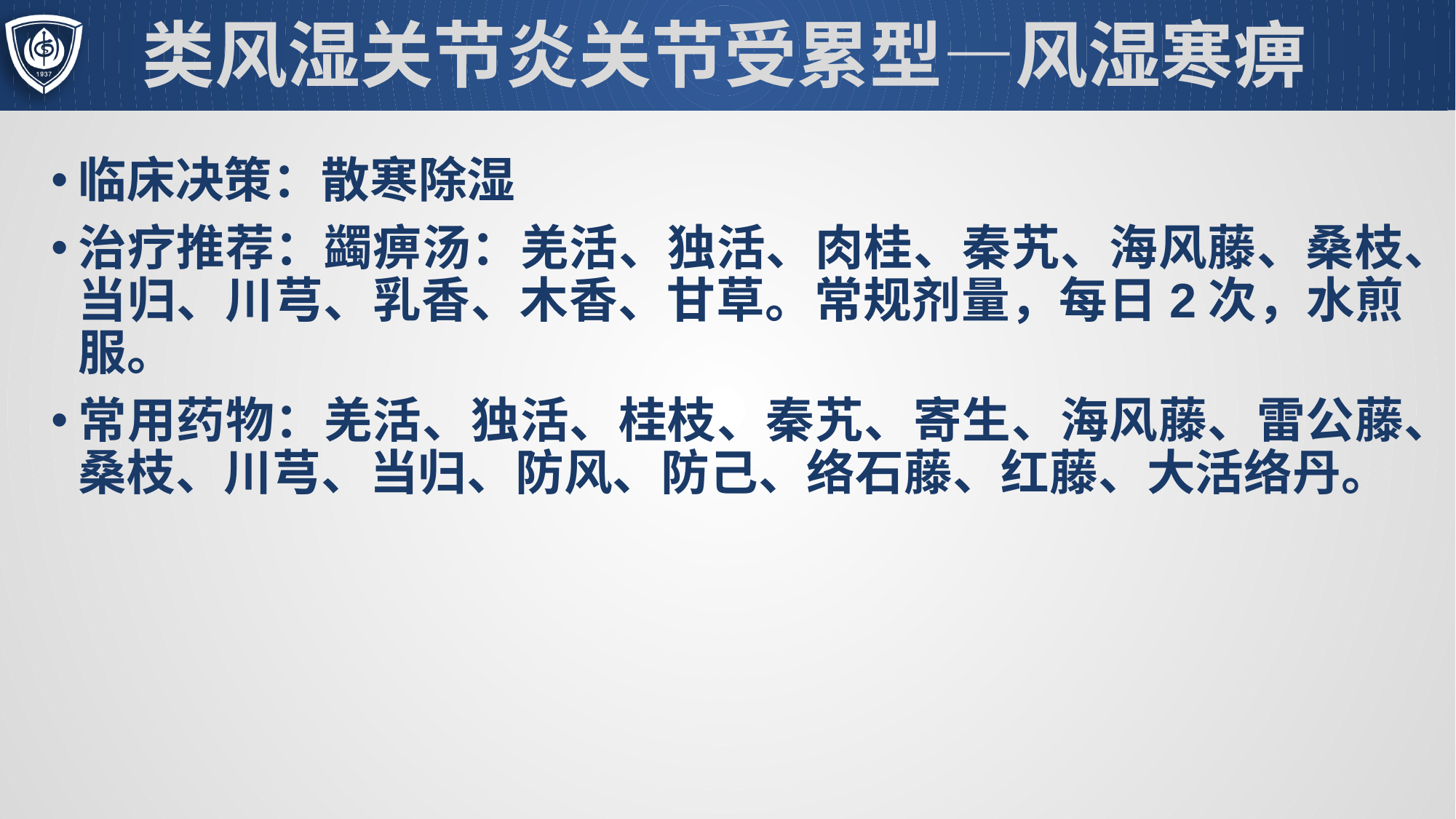

# 类风湿关节炎关节受累型—风湿寒痹
临床决策：散寒除湿
治疗推荐：蠲痹汤：羌活、独活、肉桂、秦艽、海风藤、桑枝、当归、川芎、乳香、木香、甘草。常规剂量，每日2次，水煎服。
常用药物：羌活、独活、桂枝、秦艽、寄生、海风藤、雷公藤、桑枝、川芎、当归、防风、防己、络石藤、红藤、大活络丹。